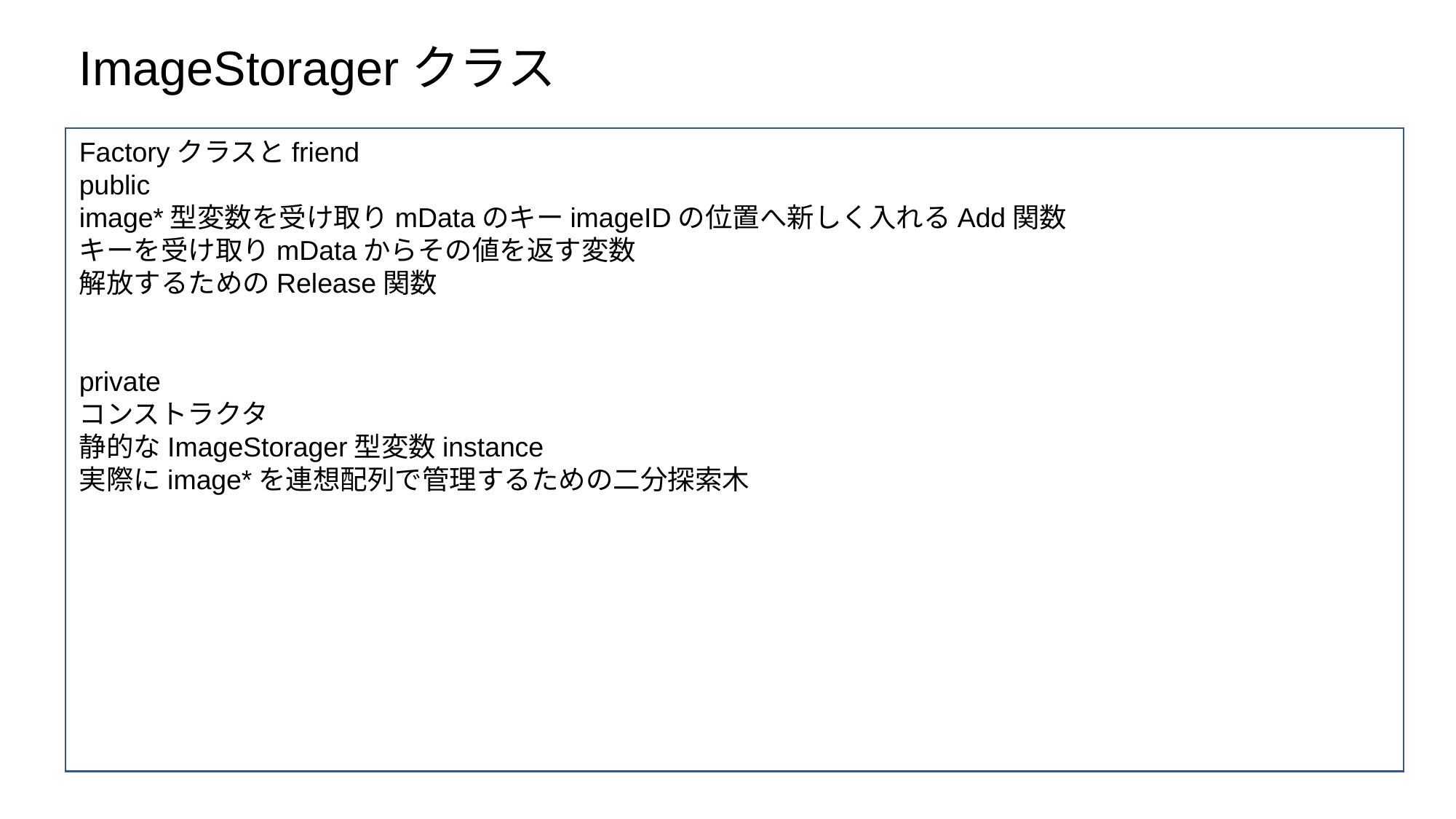

ImageStoragerクラス
Factoryクラスとfriend
public
image*型変数を受け取りmDataのキーimageIDの位置へ新しく入れるAdd関数
キーを受け取りmDataからその値を返す変数
解放するためのRelease関数

private
コンストラクタ
静的なImageStorager型変数instance
実際にimage*を連想配列で管理するための二分探索木